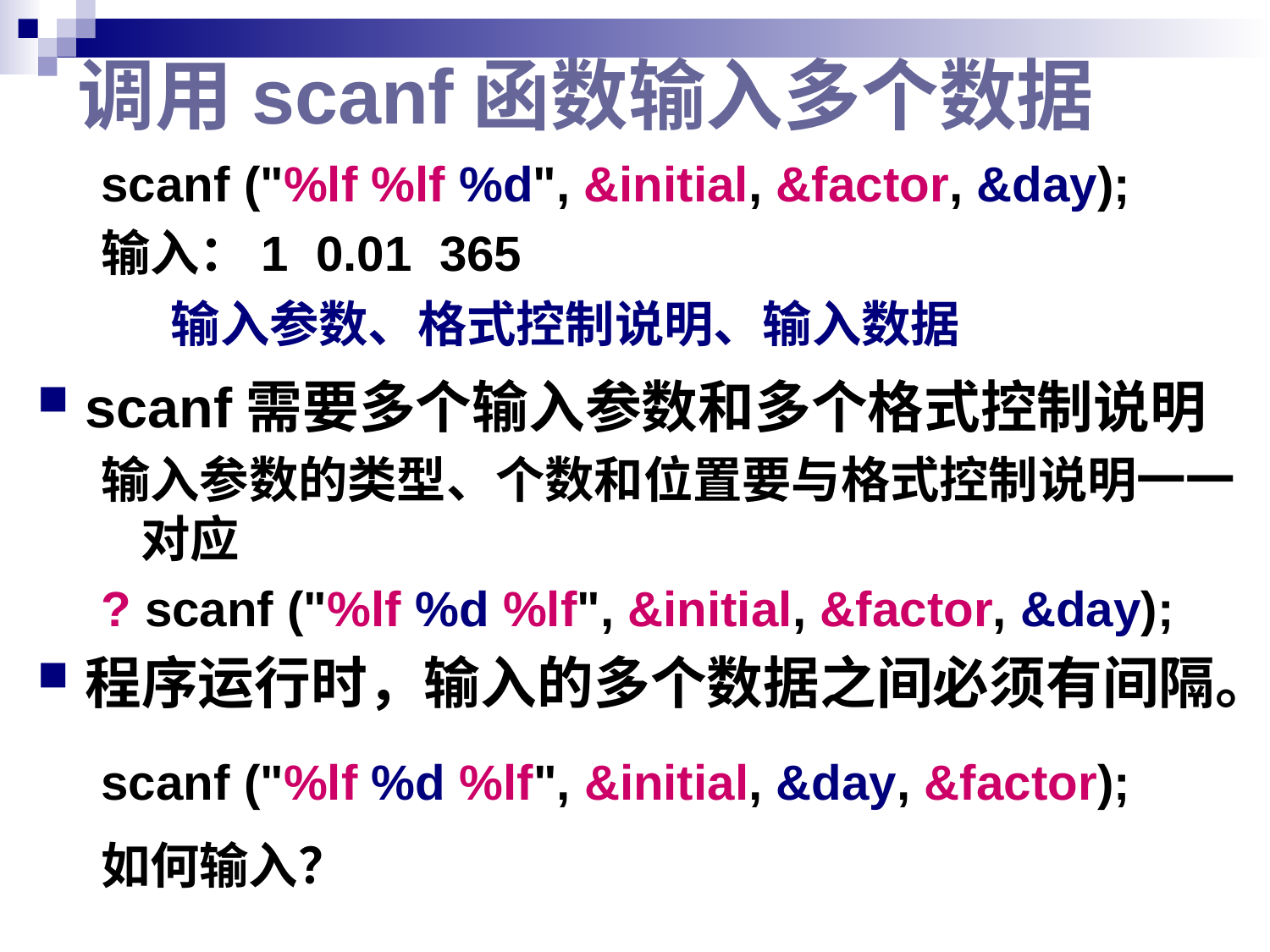

# 调用scanf函数输入多个数据
scanf ("%lf %lf %d", &initial, &factor, &day);
输入：1  0.01  365

scanf需要多个输入参数和多个格式控制说明
输入参数的类型、个数和位置要与格式控制说明一一对应
? scanf ("%lf %d %lf", &initial, &factor, &day);
程序运行时，输入的多个数据之间必须有间隔。
输入参数、格式控制说明、输入数据
scanf ("%lf %d %lf", &initial, &day, &factor);
如何输入？